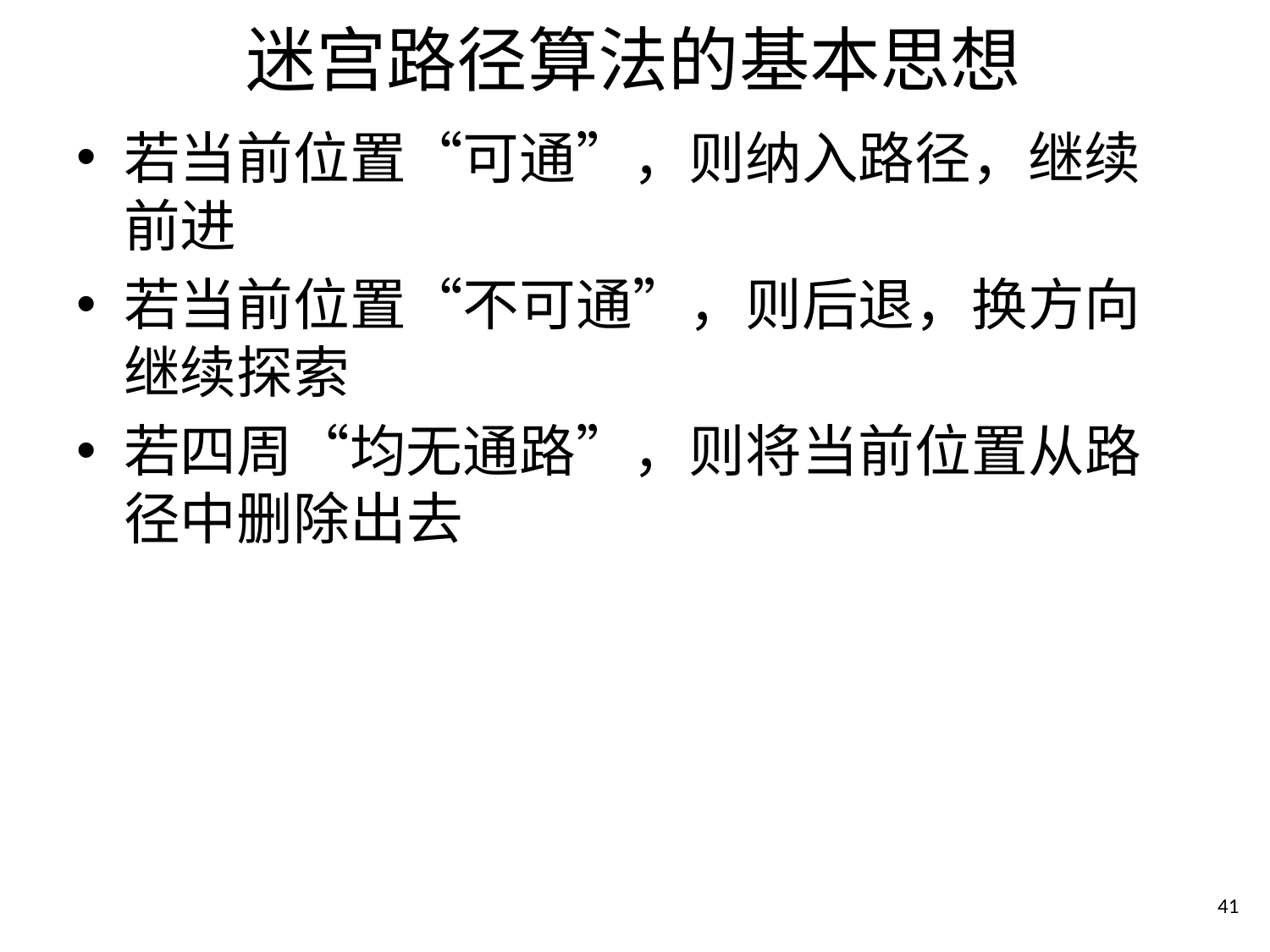

# 迷宫路径算法的基本思想
若当前位置“可通”，则纳入路径，继续前进
若当前位置“不可通”，则后退，换方向继续探索
若四周“均无通路”，则将当前位置从路径中删除出去

41